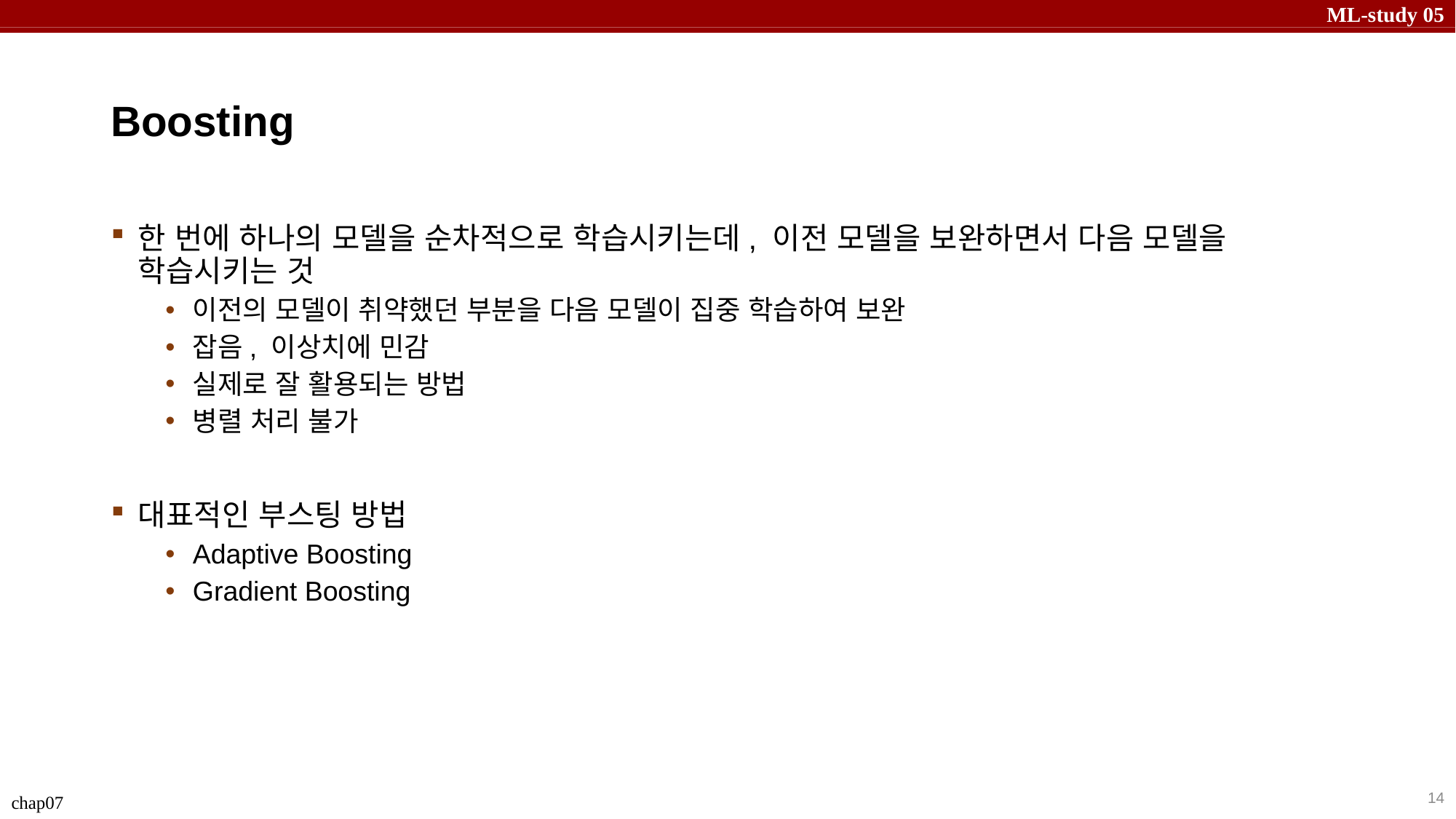

# Boosting
한 번에 하나의 모델을 순차적으로 학습시키는데, 이전 모델을 보완하면서 다음 모델을 학습시키는 것
이전의 모델이 취약했던 부분을 다음 모델이 집중 학습하여 보완
잡음, 이상치에 민감
실제로 잘 활용되는 방법
병렬 처리 불가

대표적인 부스팅 방법
Adaptive Boosting
Gradient Boosting
14